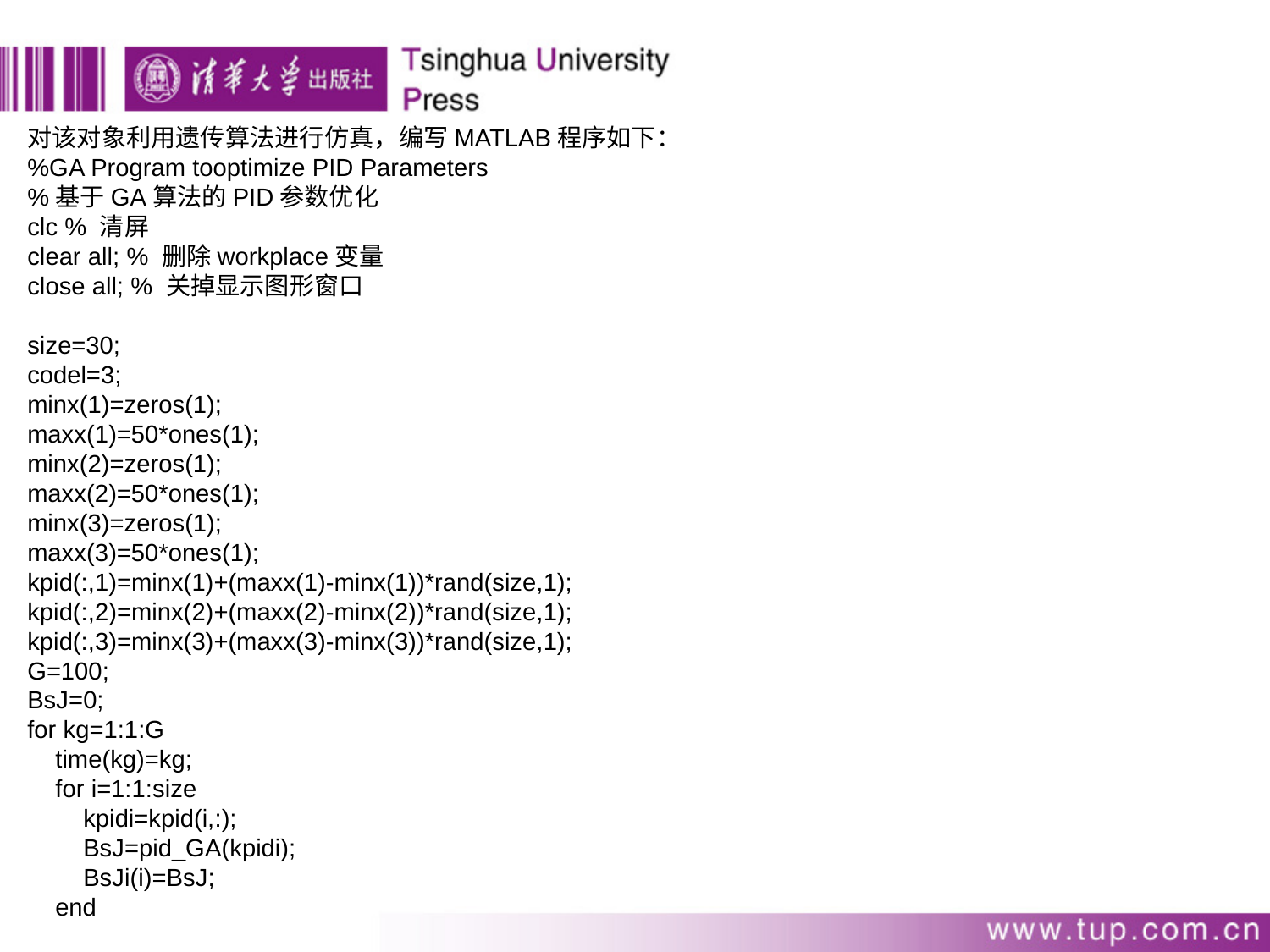

对该对象利用遗传算法进行仿真，编写MATLAB程序如下：
%GA Program tooptimize PID Parameters
%基于GA算法的PID参数优化
clc % 清屏
clear all; % 删除workplace变量
close all; % 关掉显示图形窗口

size=30;
codel=3;
minx(1)=zeros(1);
maxx(1)=50*ones(1);
minx(2)=zeros(1);
maxx(2)=50*ones(1);
minx(3)=zeros(1);
maxx(3)=50*ones(1);
kpid(:,1)=minx(1)+(maxx(1)-minx(1))*rand(size,1);
kpid(:,2)=minx(2)+(maxx(2)-minx(2))*rand(size,1);
kpid(:,3)=minx(3)+(maxx(3)-minx(3))*rand(size,1);
G=100;
BsJ=0;
for kg=1:1:G
    time(kg)=kg;
    for i=1:1:size
        kpidi=kpid(i,:);
        BsJ=pid_GA(kpidi);
        BsJi(i)=BsJ;
    end